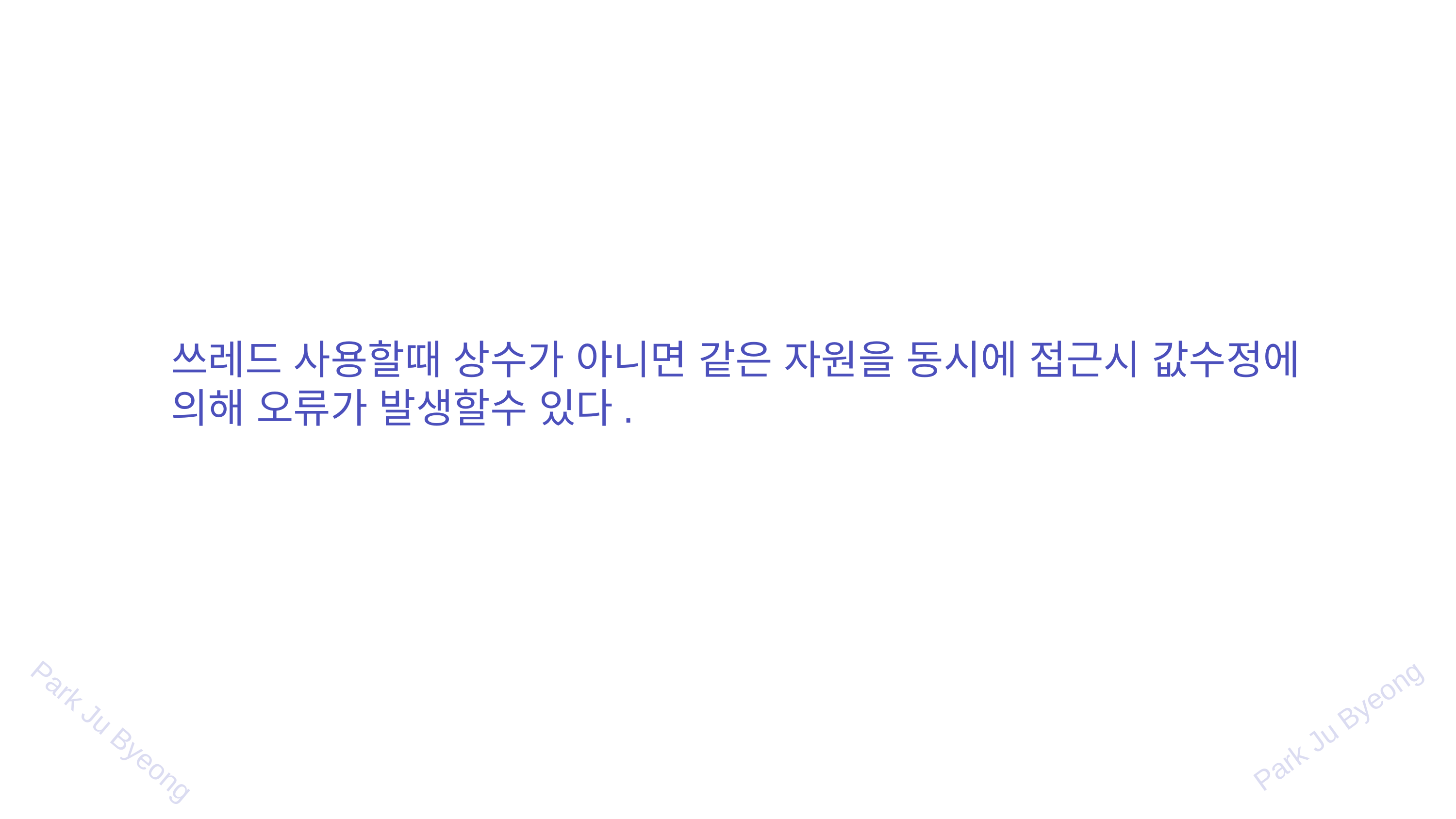

쓰레드 사용할때 상수가 아니면 같은 자원을 동시에 접근시 값수정에 의해 오류가 발생할수 있다.